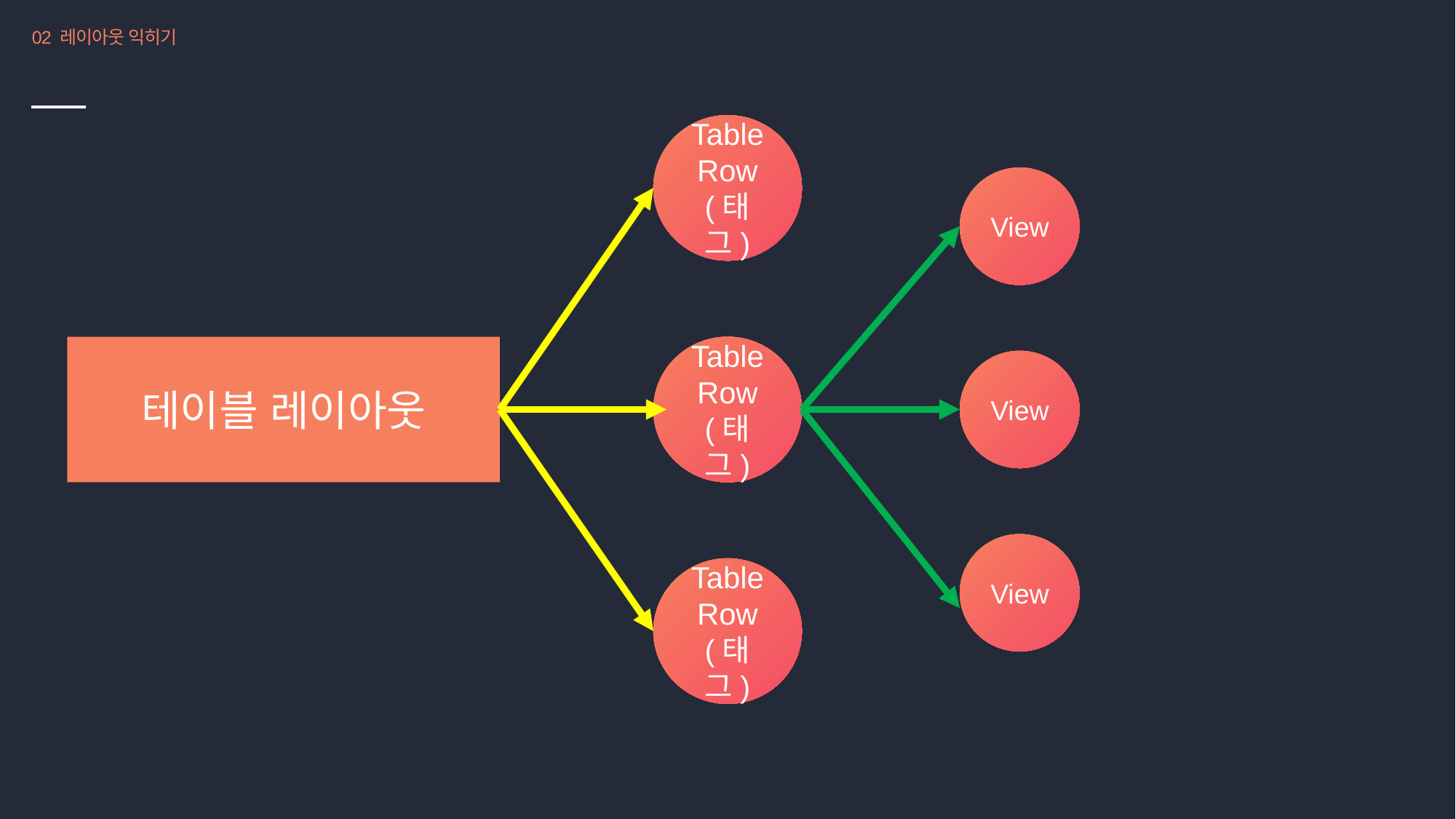

02 레이아웃 익히기
테이블 레이아웃
TableRow
(태그)
View
테이블 레이아웃
TableRow
(태그)
View
하나의 열을 의미!
View
TableRow
(태그)